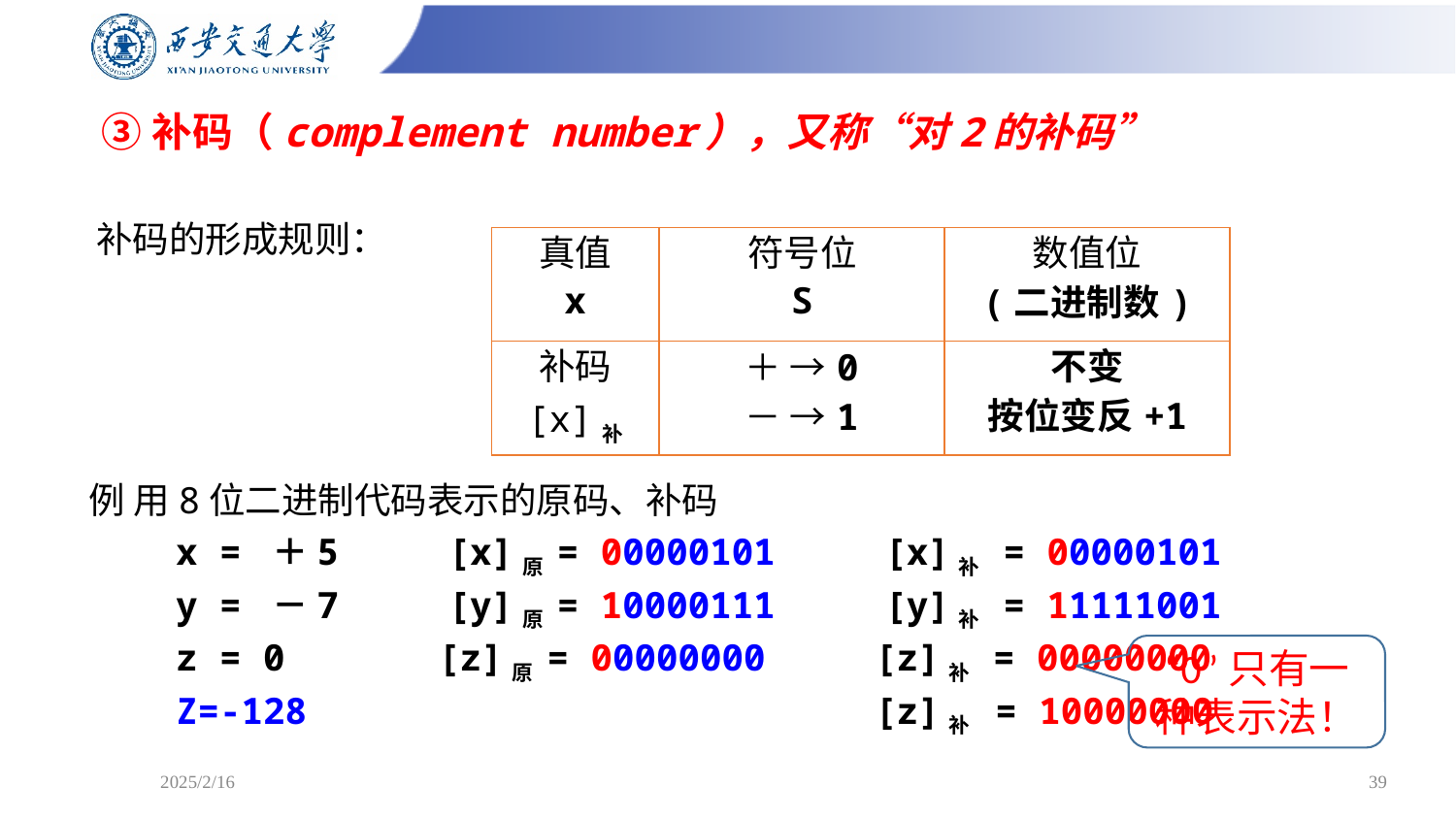

# ③补码（complement number），又称“对2的补码”
补码的形成规则：
| 真值 x | 符号位 S | 数值位 (二进制数) |
| --- | --- | --- |
| 补码 [x]补 | ＋ →0 － →1 | 不变 按位变反+1 |
例 用8位二进制代码表示的原码、补码
    x = ＋5     [x]原 = 00000101     [x]补   = 00000101
    y = －7     [y]原 = 10000111     [y]补   = 11111001
    z = 0       [z]原 = 00000000     [z]补   = 00000000
    Z=-128                          [z]补  = 10000000
“0”只有一种表示法！
2025/2/16
39